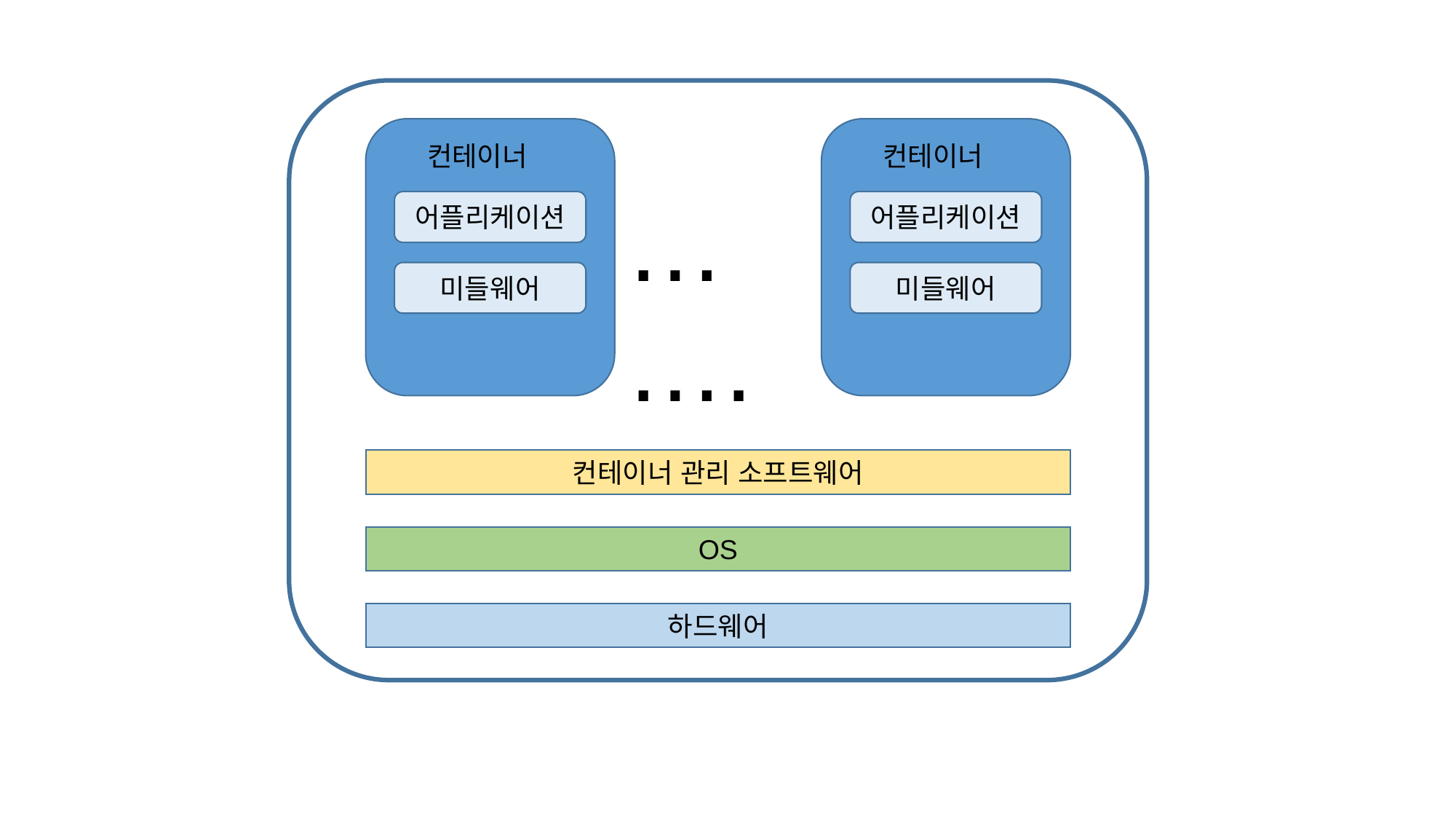

컨테이너
컨테이너
…….
어플리케이션
어플리케이션
미들웨어
미들웨어
컨테이너 관리 소프트웨어
OS
하드웨어